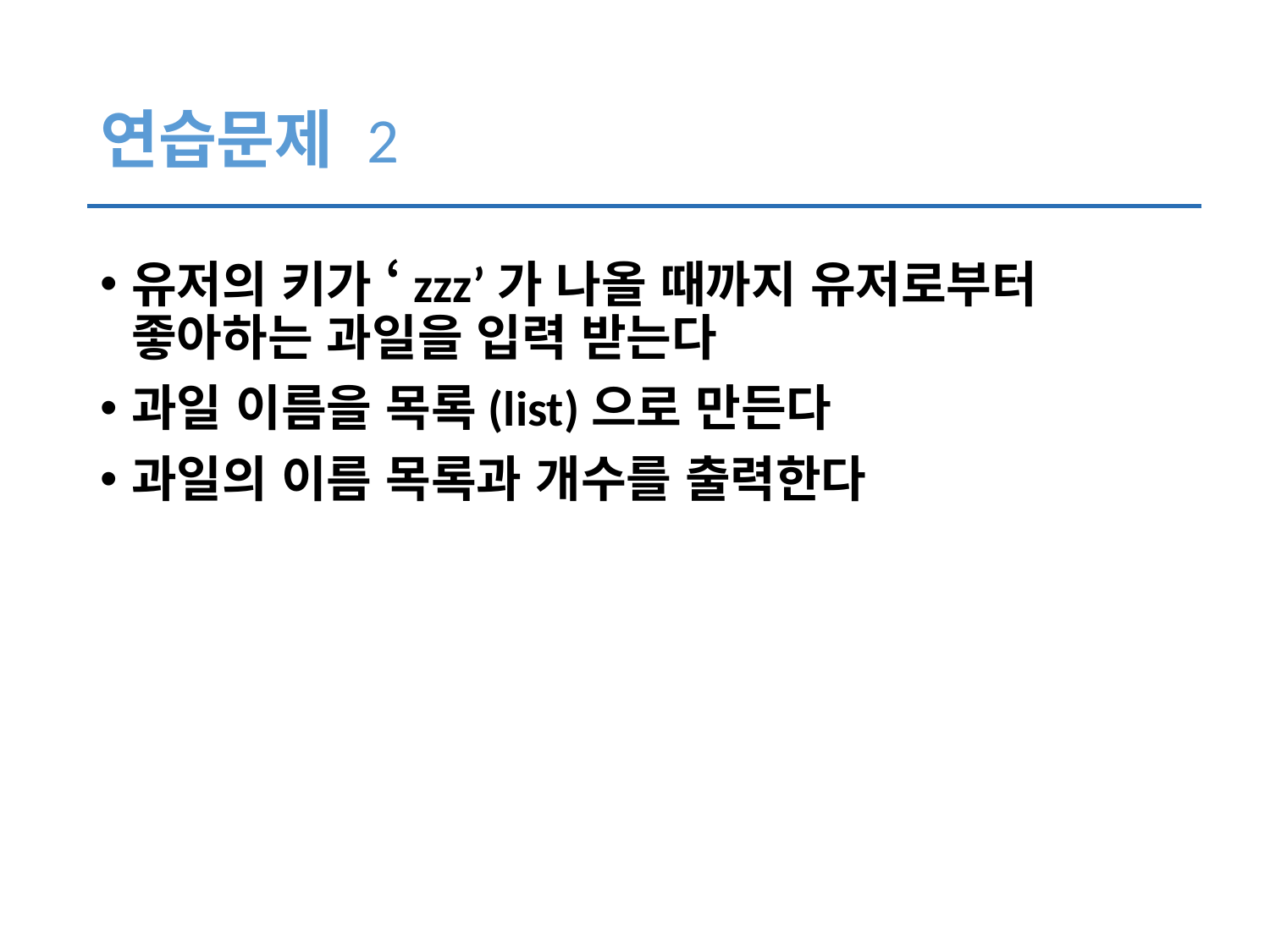

# 연습문제 2
유저의 키가 ‘zzz’가 나올 때까지 유저로부터 좋아하는 과일을 입력 받는다
과일 이름을 목록(list)으로 만든다
과일의 이름 목록과 개수를 출력한다